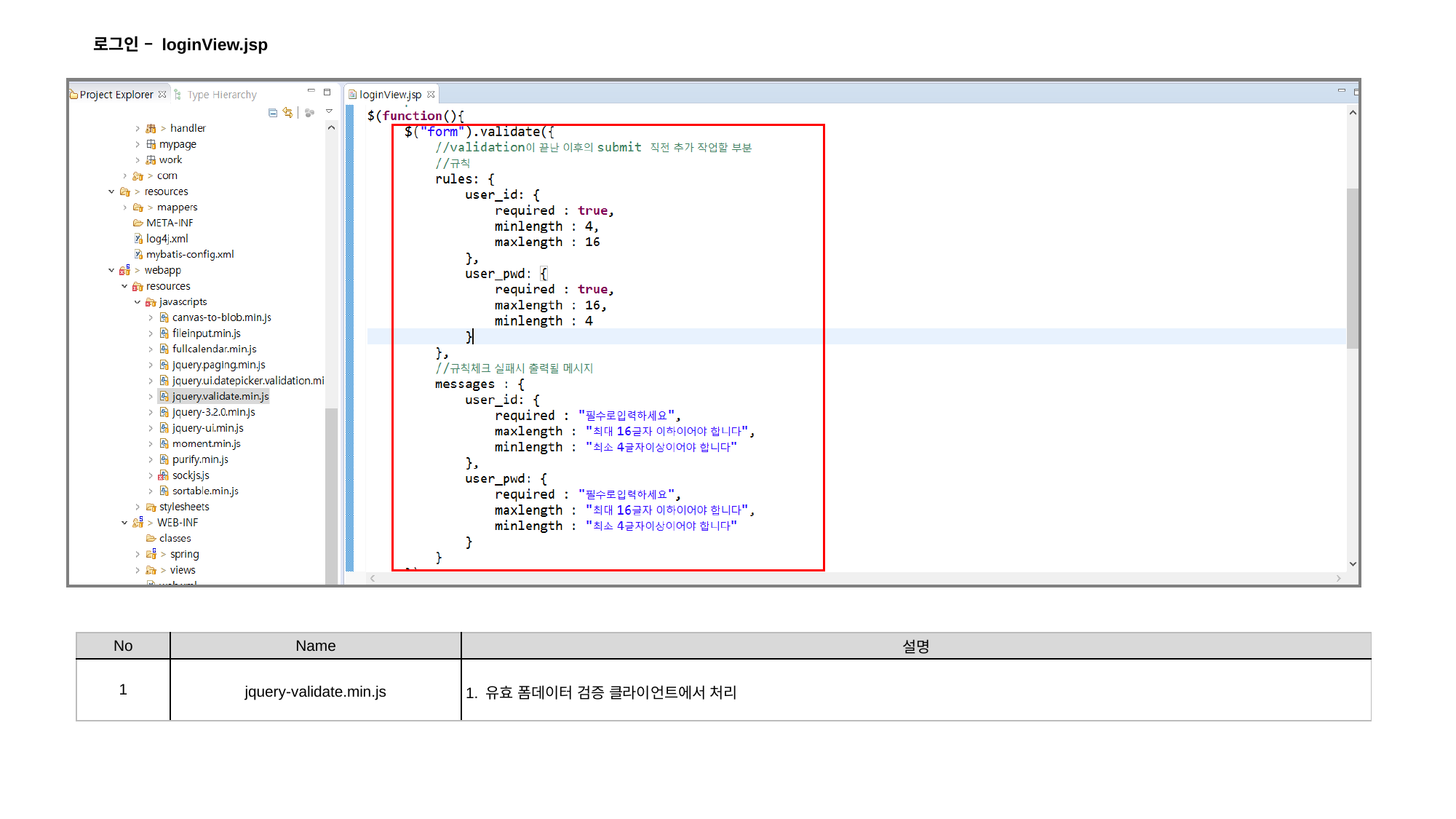

로그인 – loginView.jsp

| No | Name | 설명 |
| --- | --- | --- |
| 1 | jquery-validate.min.js | 1. 유효 폼데이터 검증 클라이언트에서 처리 |